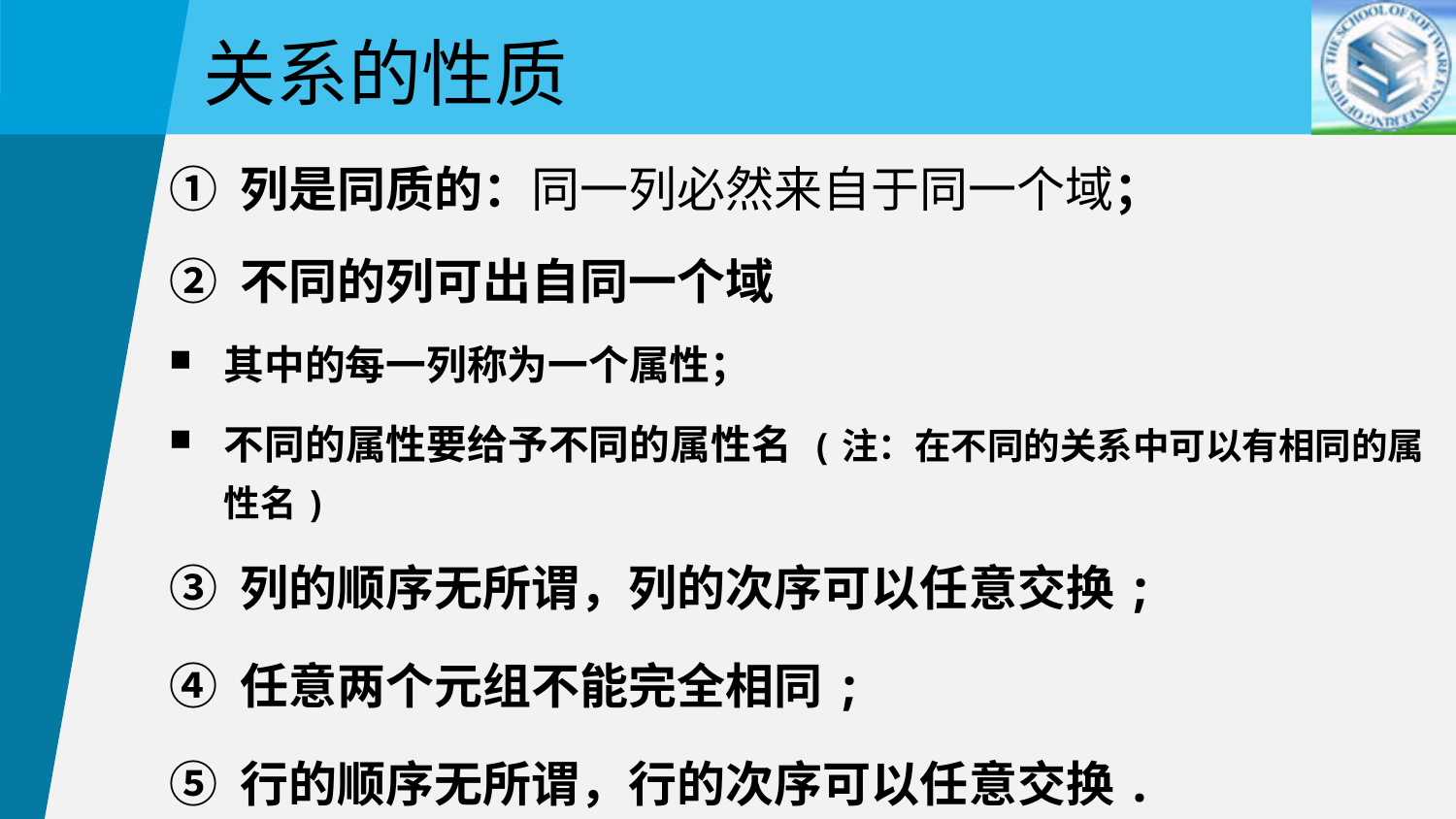

关系的性质
① 列是同质的：同一列必然来自于同一个域；
② 不同的列可出自同一个域
其中的每一列称为一个属性；
不同的属性要给予不同的属性名 (注：在不同的关系中可以有相同的属性名)
③ 列的顺序无所谓，列的次序可以任意交换;
④ 任意两个元组不能完全相同;
⑤ 行的顺序无所谓，行的次序可以任意交换.